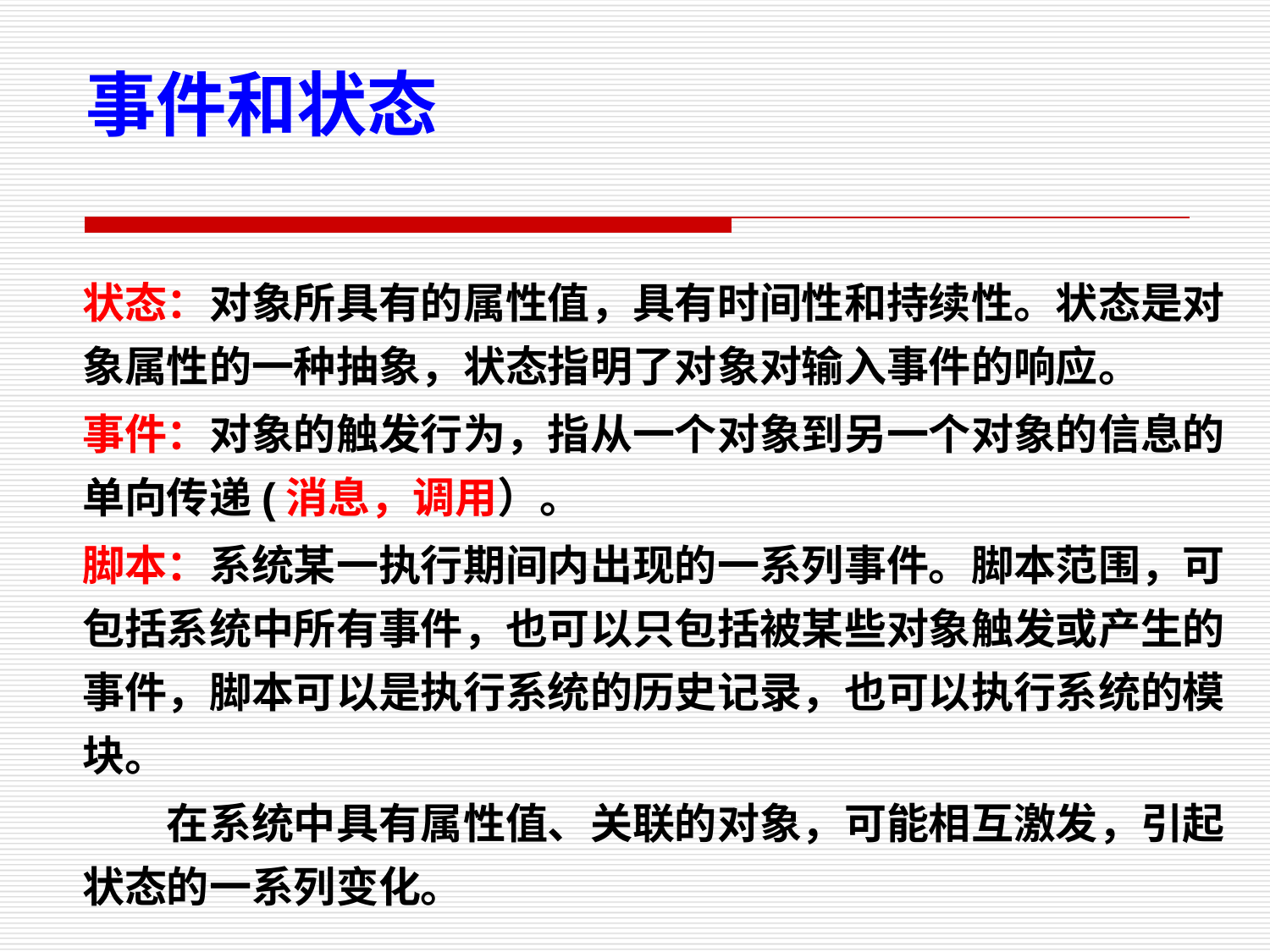

事件和状态
状态：对象所具有的属性值，具有时间性和持续性。状态是对象属性的一种抽象，状态指明了对象对输入事件的响应。
事件：对象的触发行为，指从一个对象到另一个对象的信息的单向传递(消息，调用）。
脚本：系统某一执行期间内出现的一系列事件。脚本范围，可包括系统中所有事件，也可以只包括被某些对象触发或产生的事件，脚本可以是执行系统的历史记录，也可以执行系统的模块。
　　在系统中具有属性值、关联的对象，可能相互激发，引起状态的一系列变化。